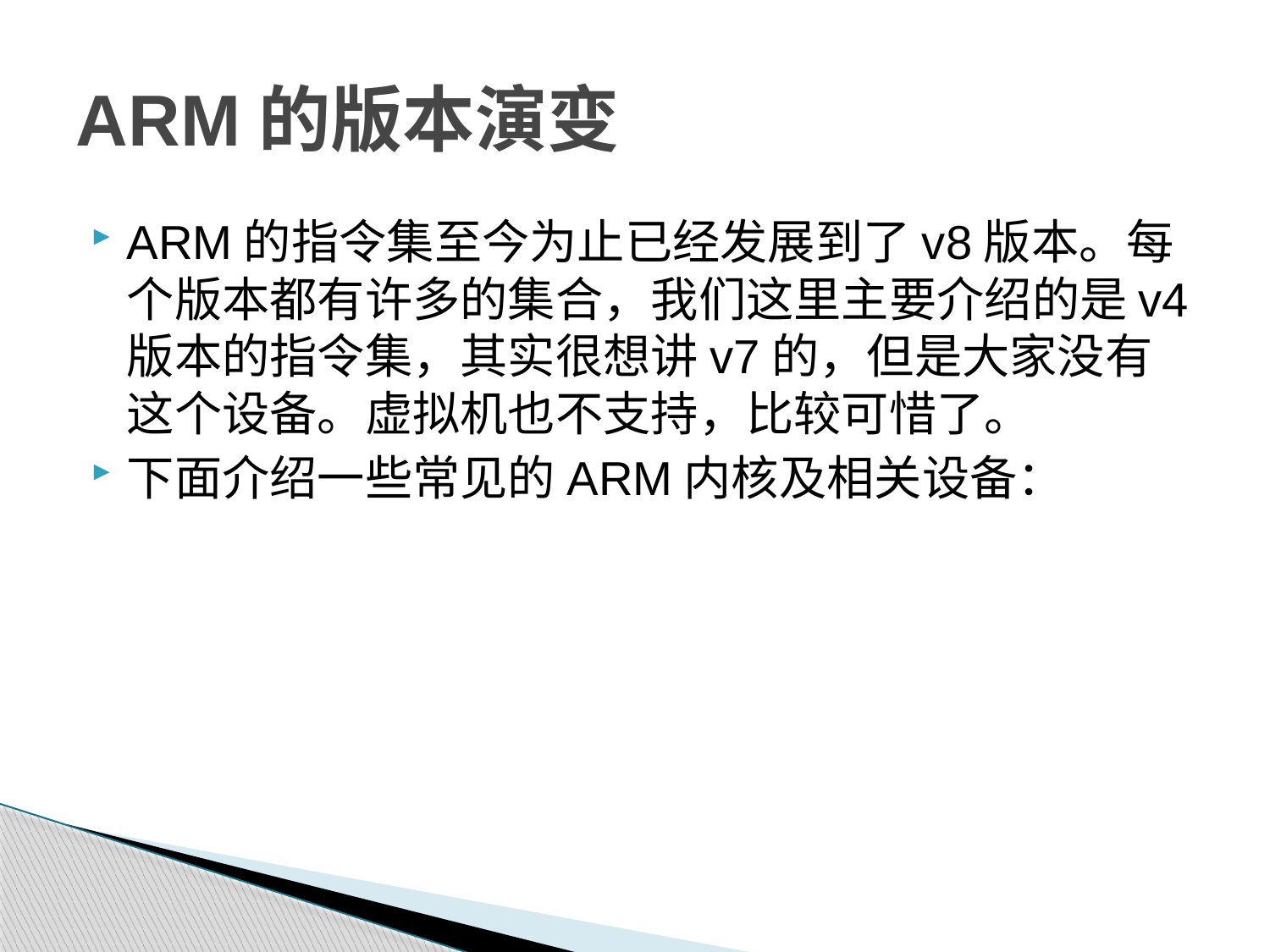

# ARM的版本演变
ARM的指令集至今为止已经发展到了v8版本。每个版本都有许多的集合，我们这里主要介绍的是v4版本的指令集，其实很想讲v7的，但是大家没有这个设备。虚拟机也不支持，比较可惜了。
下面介绍一些常见的ARM内核及相关设备：